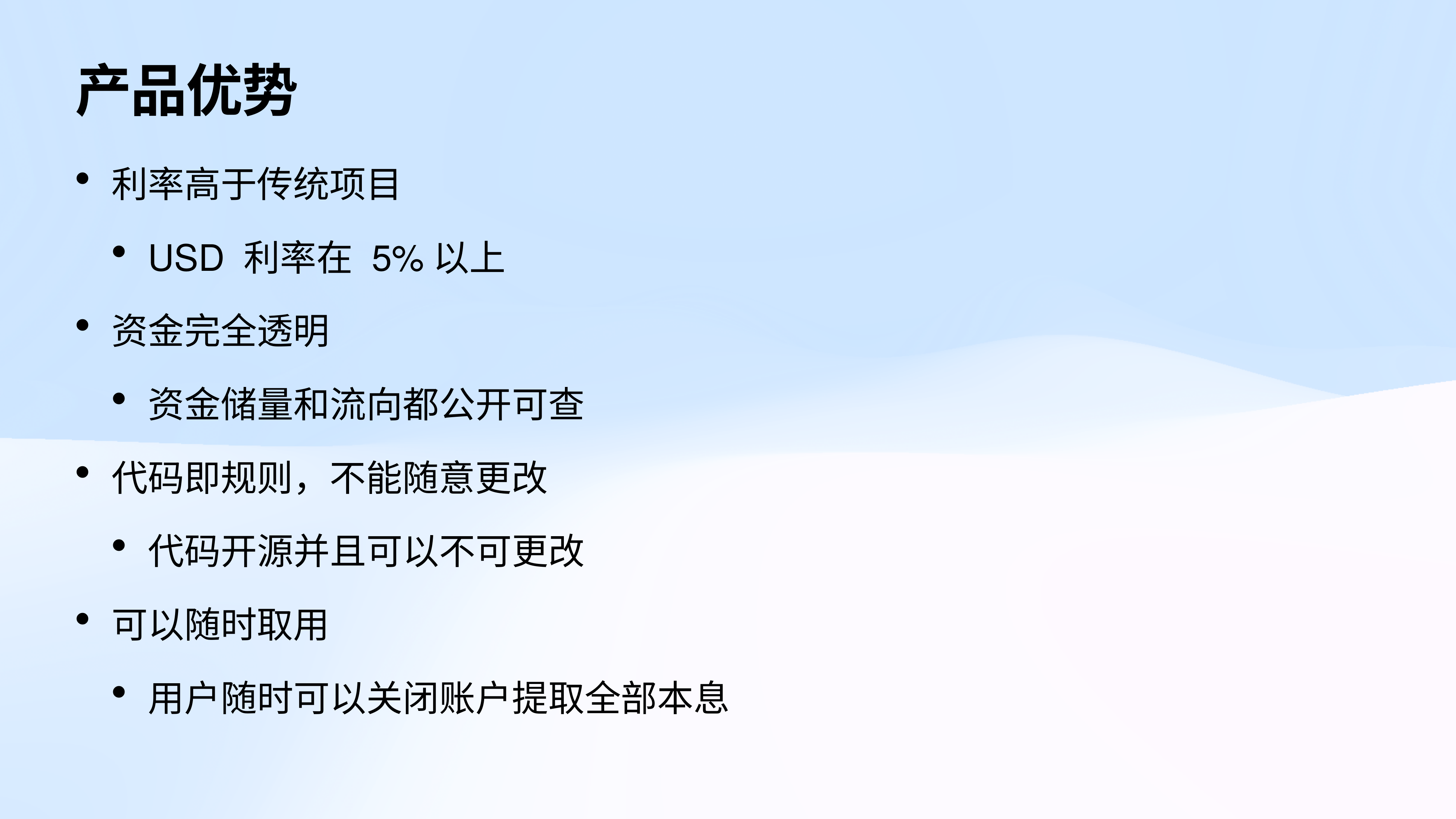

# 产品优势
利率高于传统项目
USD 利率在 5%以上
资金完全透明
资金储量和流向都公开可查
代码即规则，不能随意更改
代码开源并且可以不可更改
可以随时取用
用户随时可以关闭账户提取全部本息